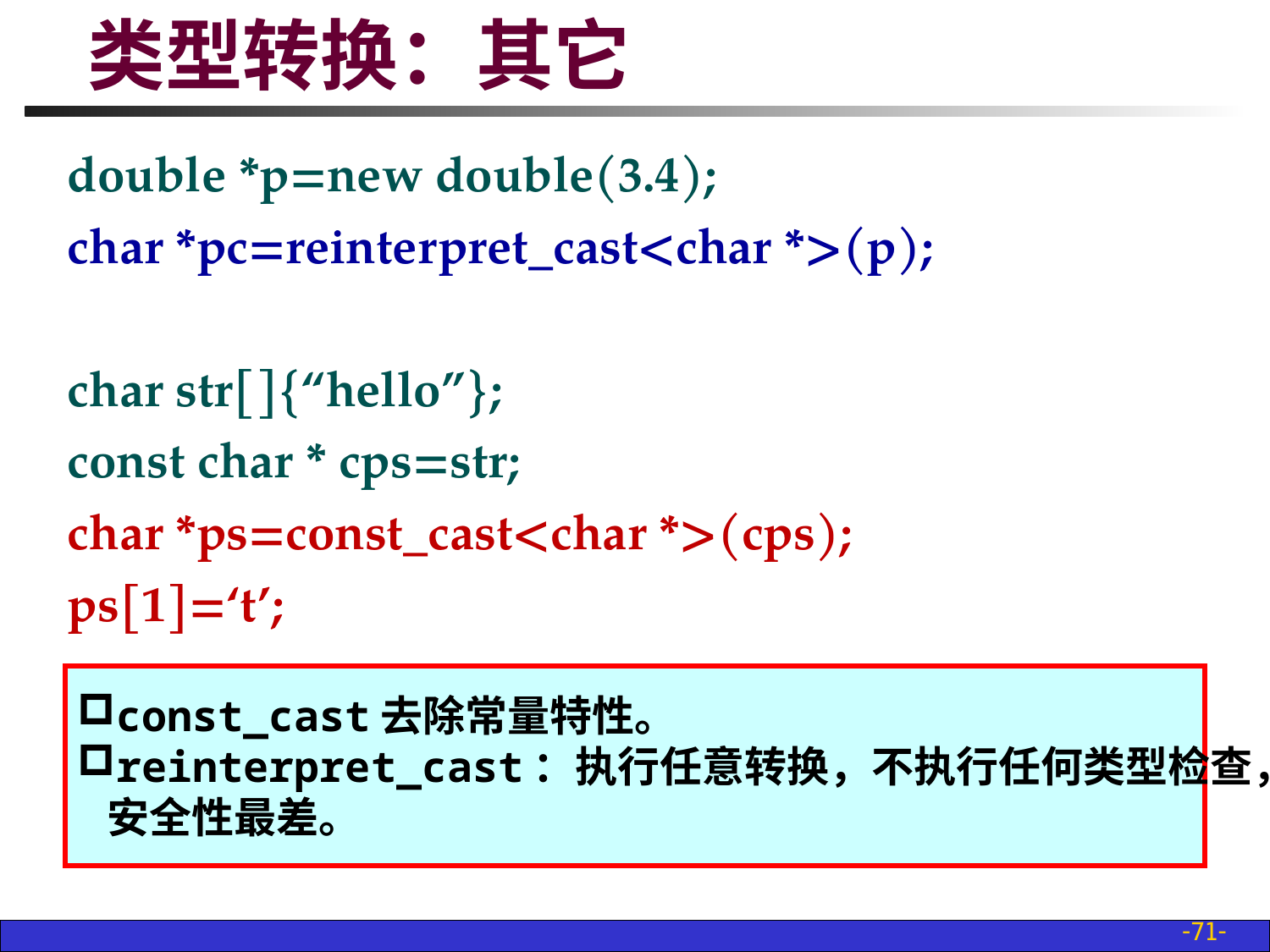

# 类型转换：其它
double *p=new double(3.4);
char *pc=reinterpret_cast<char *>(p);

char str[]{“hello”};
const char * cps=str;
char *ps=const_cast<char *>(cps);
ps[1]=‘t’;
const_cast去除常量特性。
reinterpret_cast：执行任意转换，不执行任何类型检查，
  安全性最差。
-71-